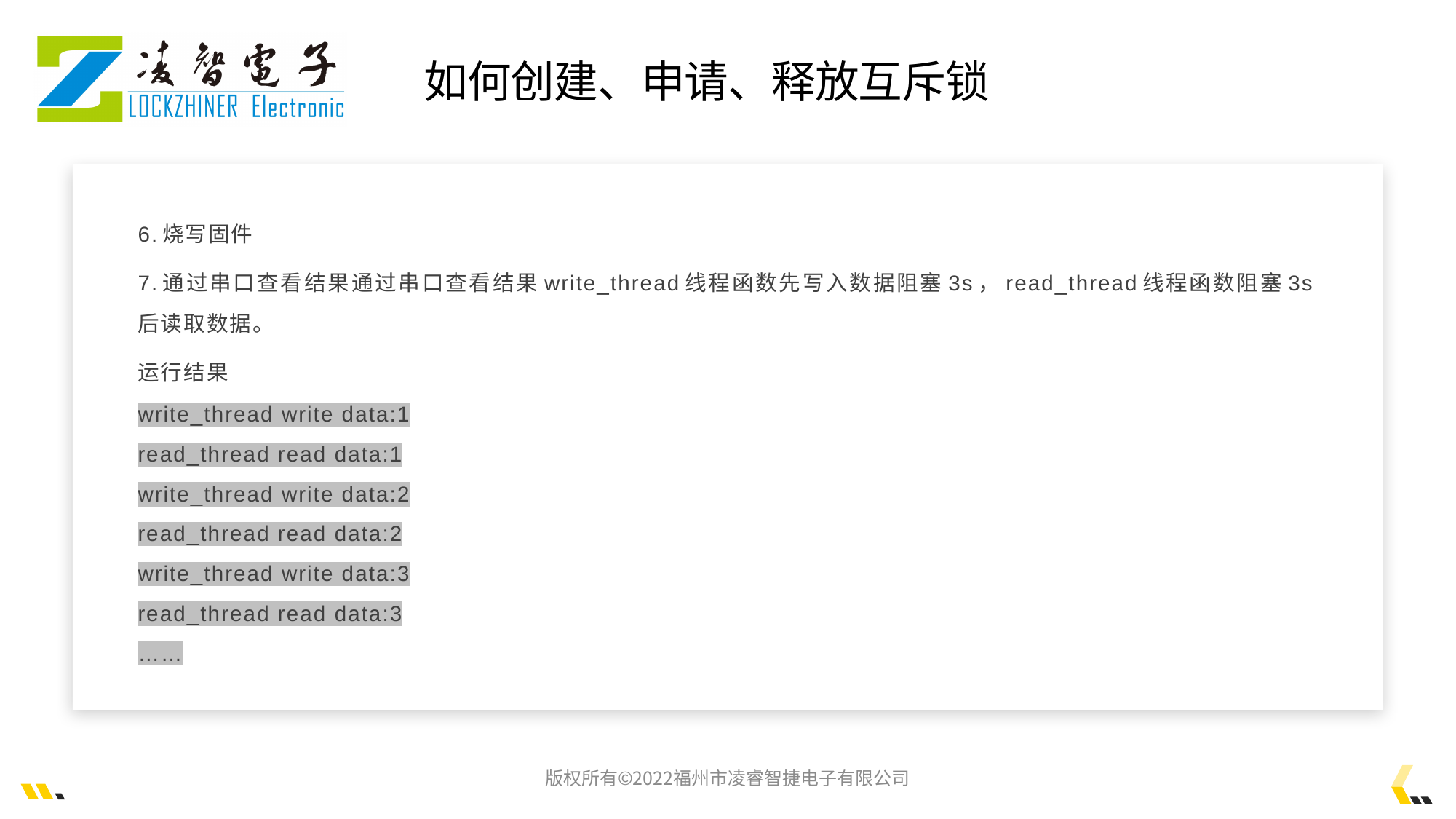

如何创建、申请、释放互斥锁

6.烧写固件
7.通过串口查看结果通过串口查看结果write_thread线程函数先写入数据阻塞3s，read_thread线程函数阻塞3s后读取数据。
运行结果
write_thread write data:1
read_thread read data:1
write_thread write data:2
read_thread read data:2
write_thread write data:3
read_thread read data:3
……
版权所有©2022福州市凌睿智捷电子有限公司
11